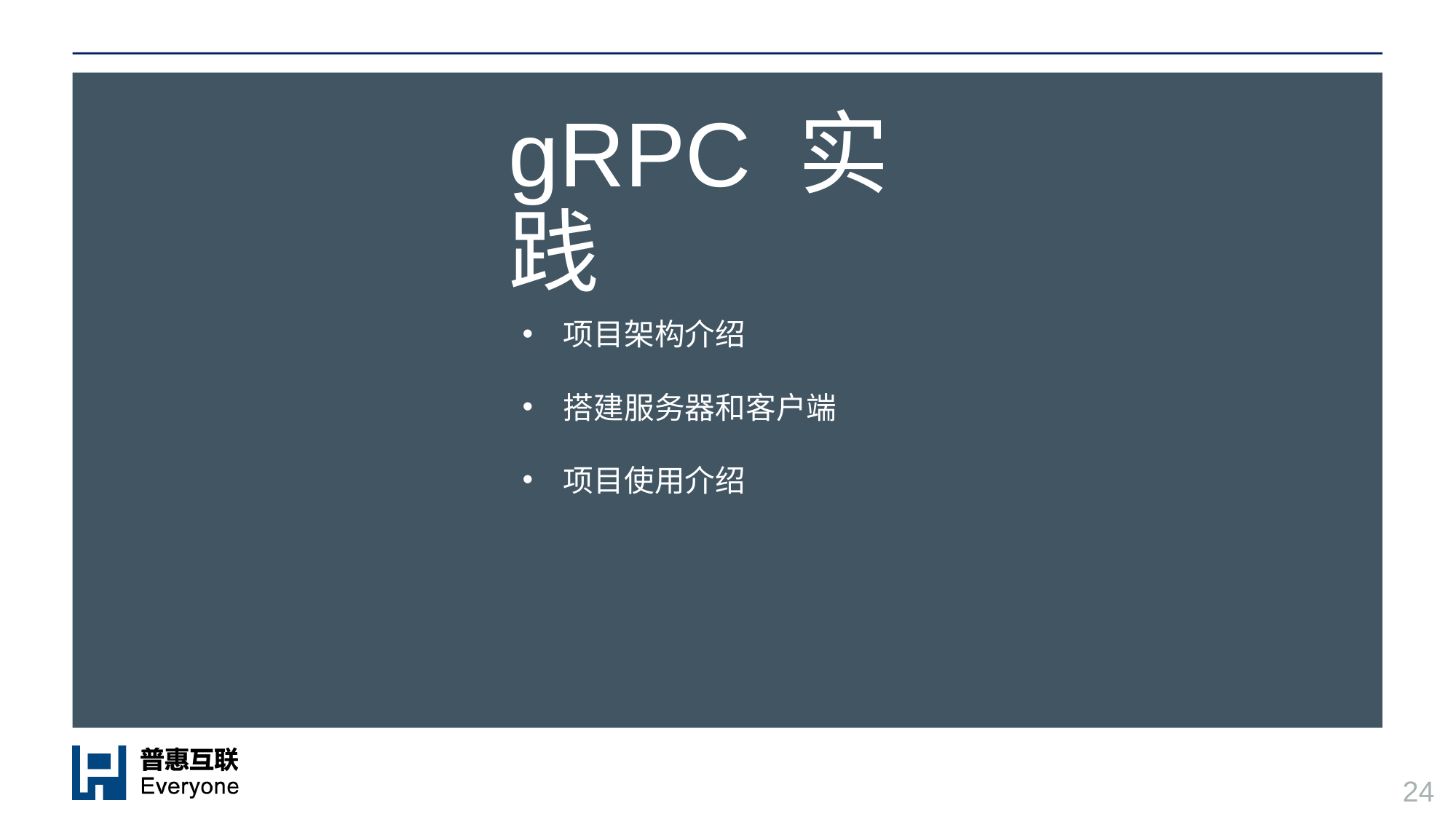

# gRPC 实践
项目架构介绍
搭建服务器和客户端
项目使用介绍

24